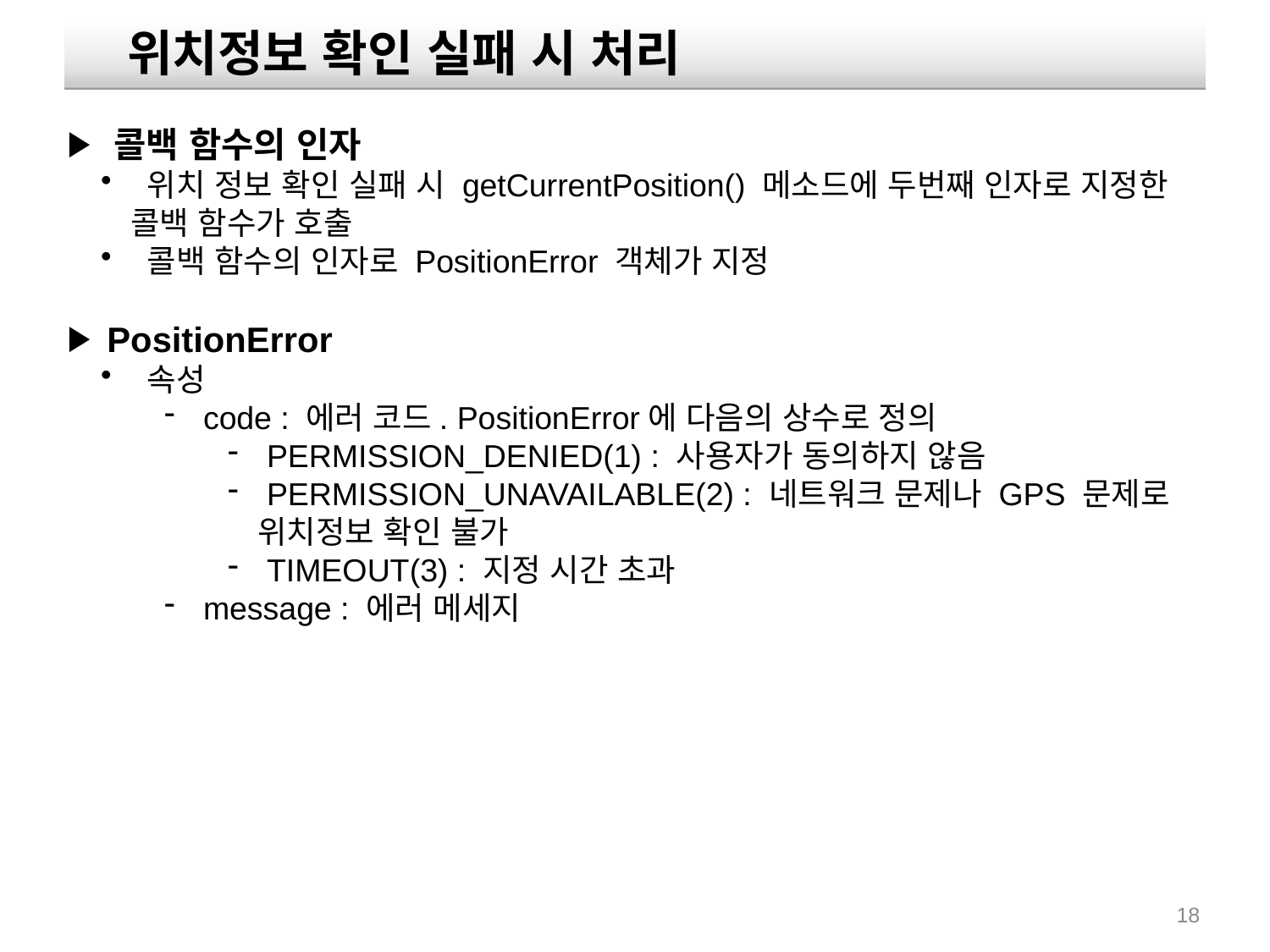

위치정보 확인 실패 시 처리
 콜백 함수의 인자
 위치 정보 확인 실패 시 getCurrentPosition() 메소드에 두번째 인자로 지정한 콜백 함수가 호출
 콜백 함수의 인자로 PositionError 객체가 지정
 PositionError
 속성
 code : 에러 코드. PositionError에 다음의 상수로 정의
 PERMISSION_DENIED(1) : 사용자가 동의하지 않음
 PERMISSION_UNAVAILABLE(2) : 네트워크 문제나 GPS 문제로 위치정보 확인 불가
 TIMEOUT(3) : 지정 시간 초과
 message : 에러 메세지
18